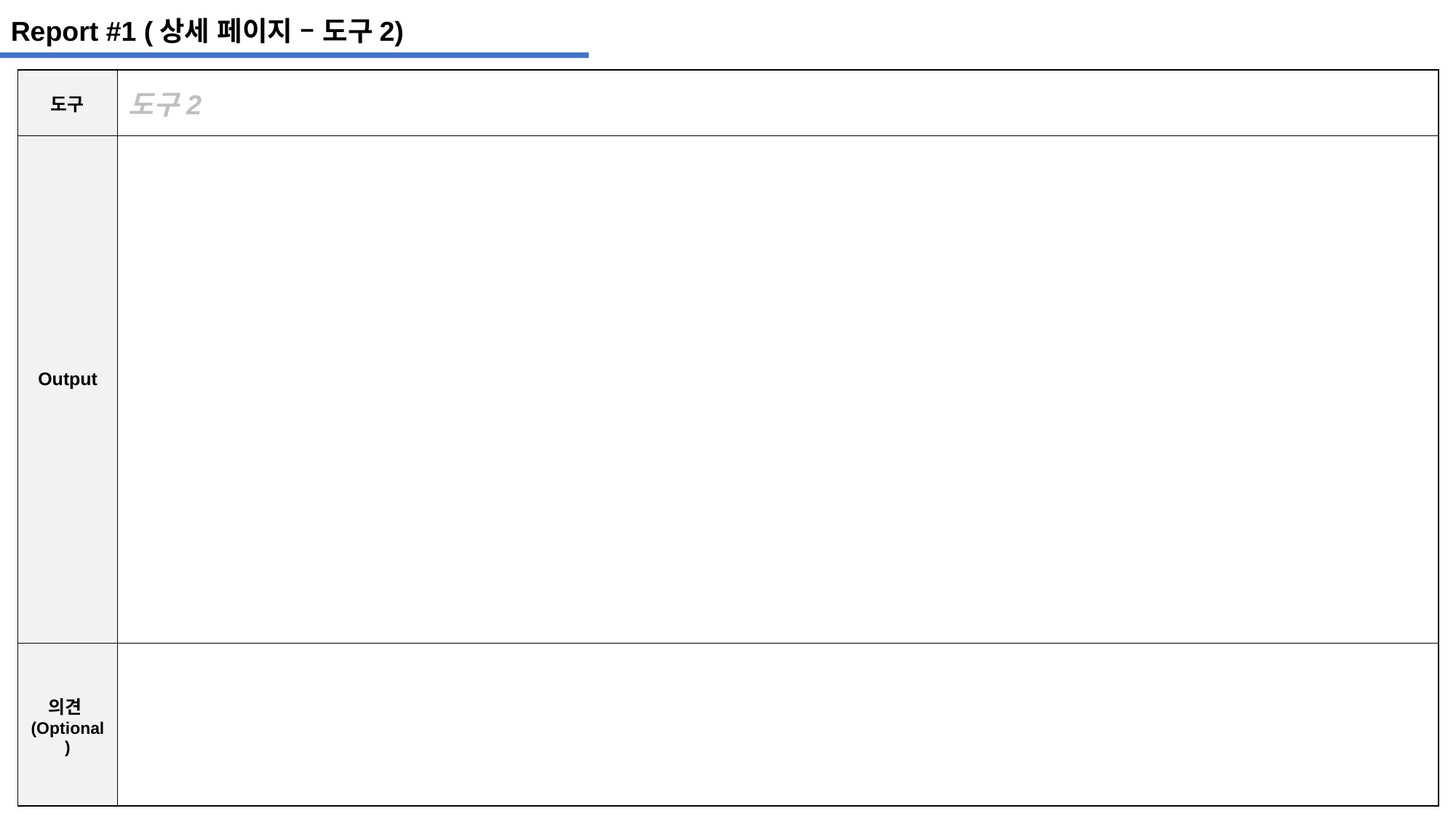

Report #1 (상세 페이지 – 도구2)

| 도구 | 도구2 |
| --- | --- |
| Output |  |
| 의견(Optional) |  |